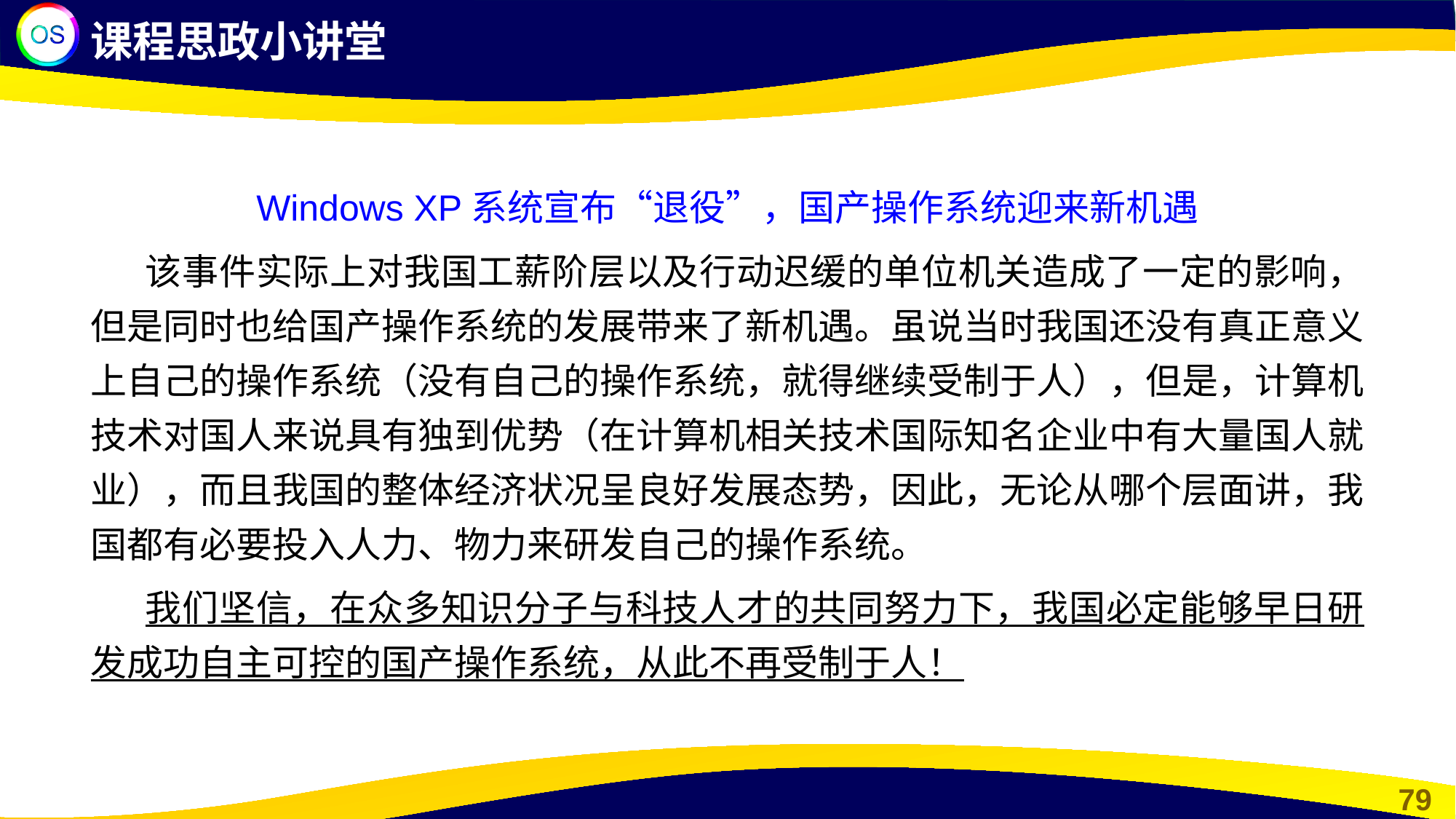

课程思政小讲堂
Windows XP系统宣布“退役”，国产操作系统迎来新机遇
该事件实际上对我国工薪阶层以及行动迟缓的单位机关造成了一定的影响，但是同时也给国产操作系统的发展带来了新机遇。虽说当时我国还没有真正意义上自己的操作系统（没有自己的操作系统，就得继续受制于人），但是，计算机技术对国人来说具有独到优势（在计算机相关技术国际知名企业中有大量国人就业），而且我国的整体经济状况呈良好发展态势，因此，无论从哪个层面讲，我国都有必要投入人力、物力来研发自己的操作系统。
我们坚信，在众多知识分子与科技人才的共同努力下，我国必定能够早日研发成功自主可控的国产操作系统，从此不再受制于人！